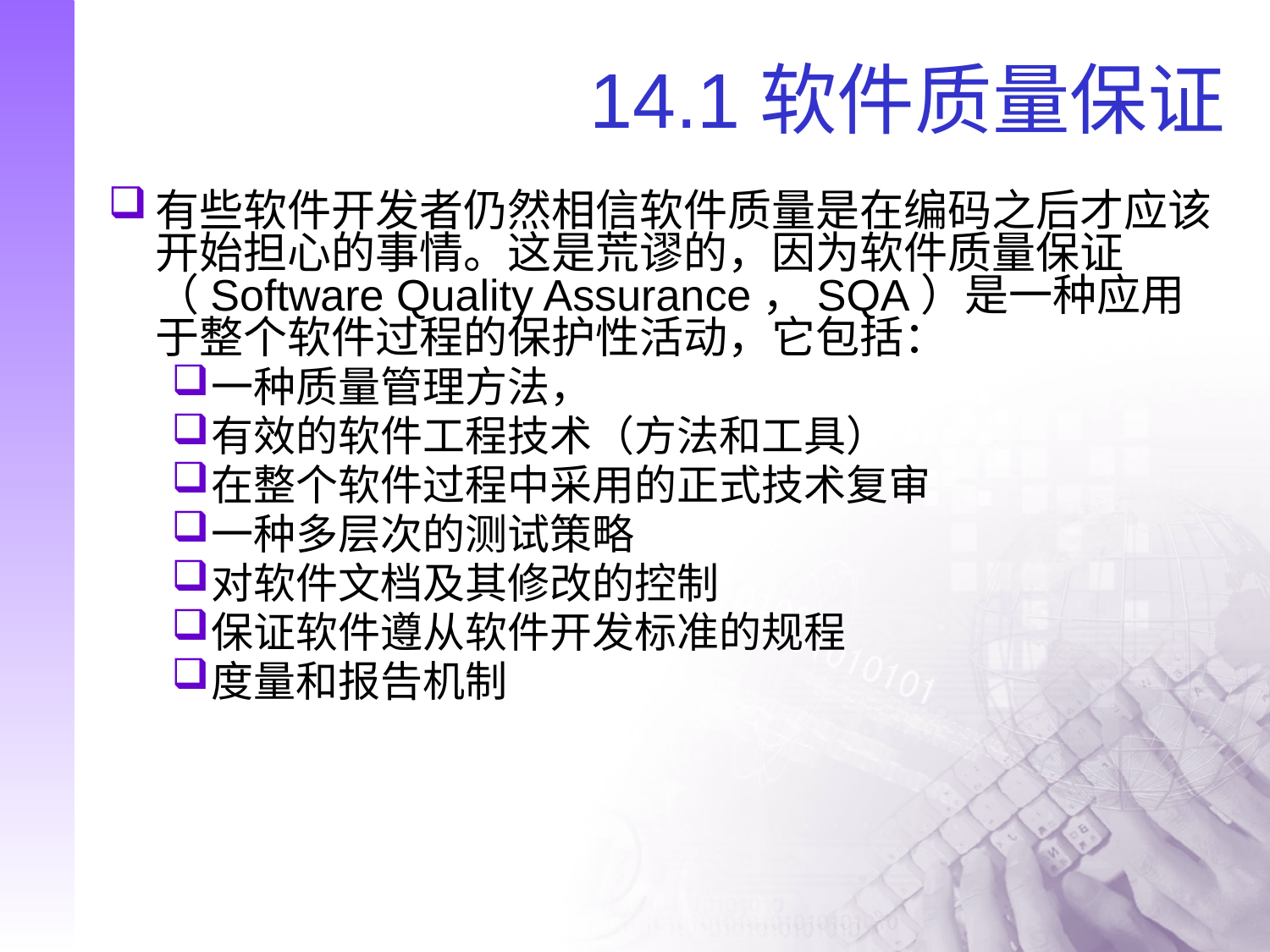

3
# 14.1软件质量保证
有些软件开发者仍然相信软件质量是在编码之后才应该开始担心的事情。这是荒谬的，因为软件质量保证（Software Quality Assurance，SQA）是一种应用于整个软件过程的保护性活动，它包括：
一种质量管理方法，
有效的软件工程技术（方法和工具）
在整个软件过程中采用的正式技术复审
一种多层次的测试策略
对软件文档及其修改的控制
保证软件遵从软件开发标准的规程
度量和报告机制